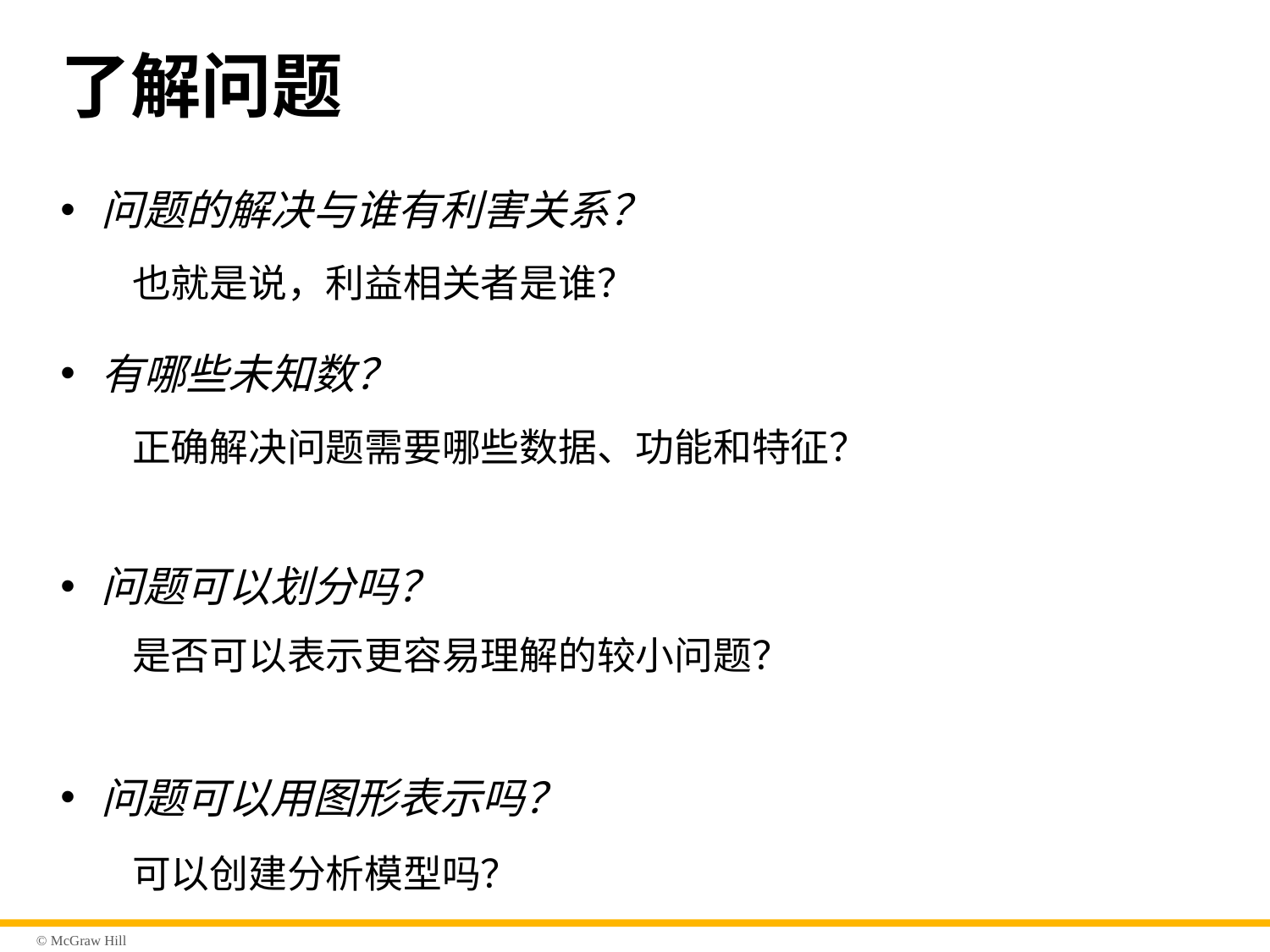

# 了解问题
问题的解决与谁有利害关系？
也就是说，利益相关者是谁？
有哪些未知数？
正确解决问题需要哪些数据、功能和特征？
问题可以划分吗？
是否可以表示更容易理解的较小问题？
问题可以用图形表示吗？
可以创建分析模型吗？
15